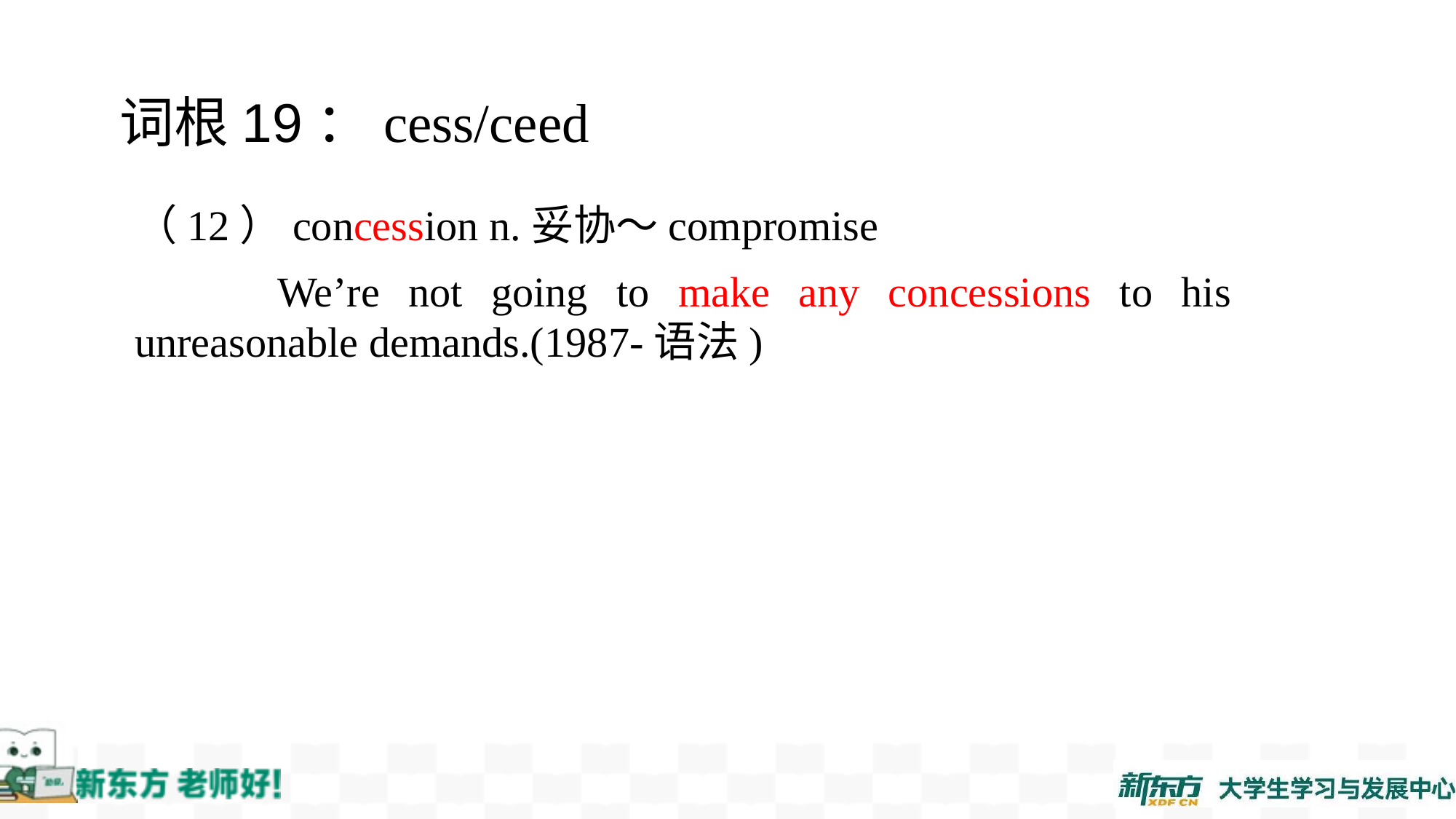

词根19：cess/ceed
（12）concession n.妥协～compromise
     We’re not going to make any concessions to his unreasonable demands.(1987-语法)